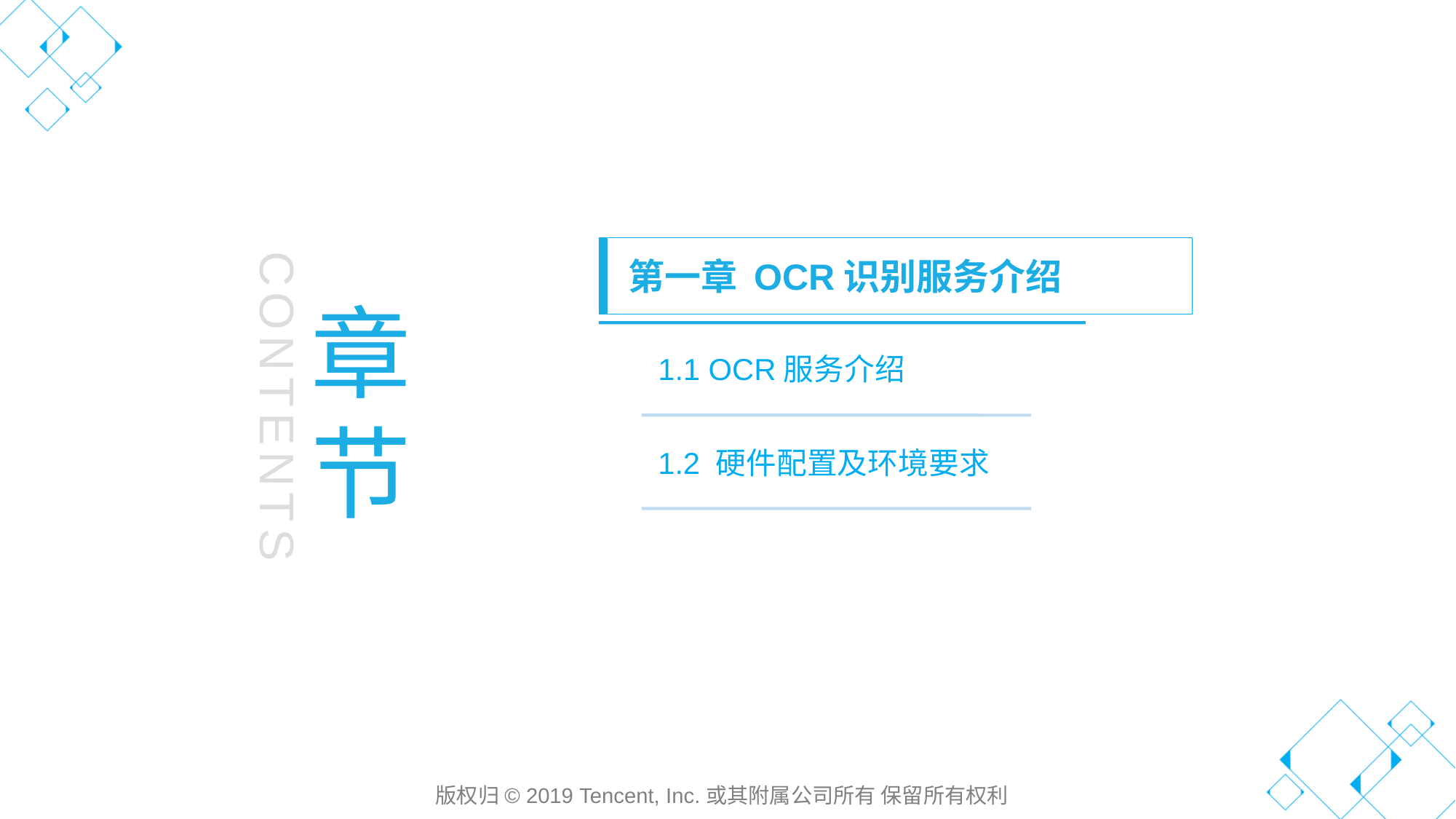

第一章 OCR识别服务介绍
章节

第一章 云计算发展历史
1.1 OCR服务介绍
CONTENTS

1.2 硬件配置及环境要求